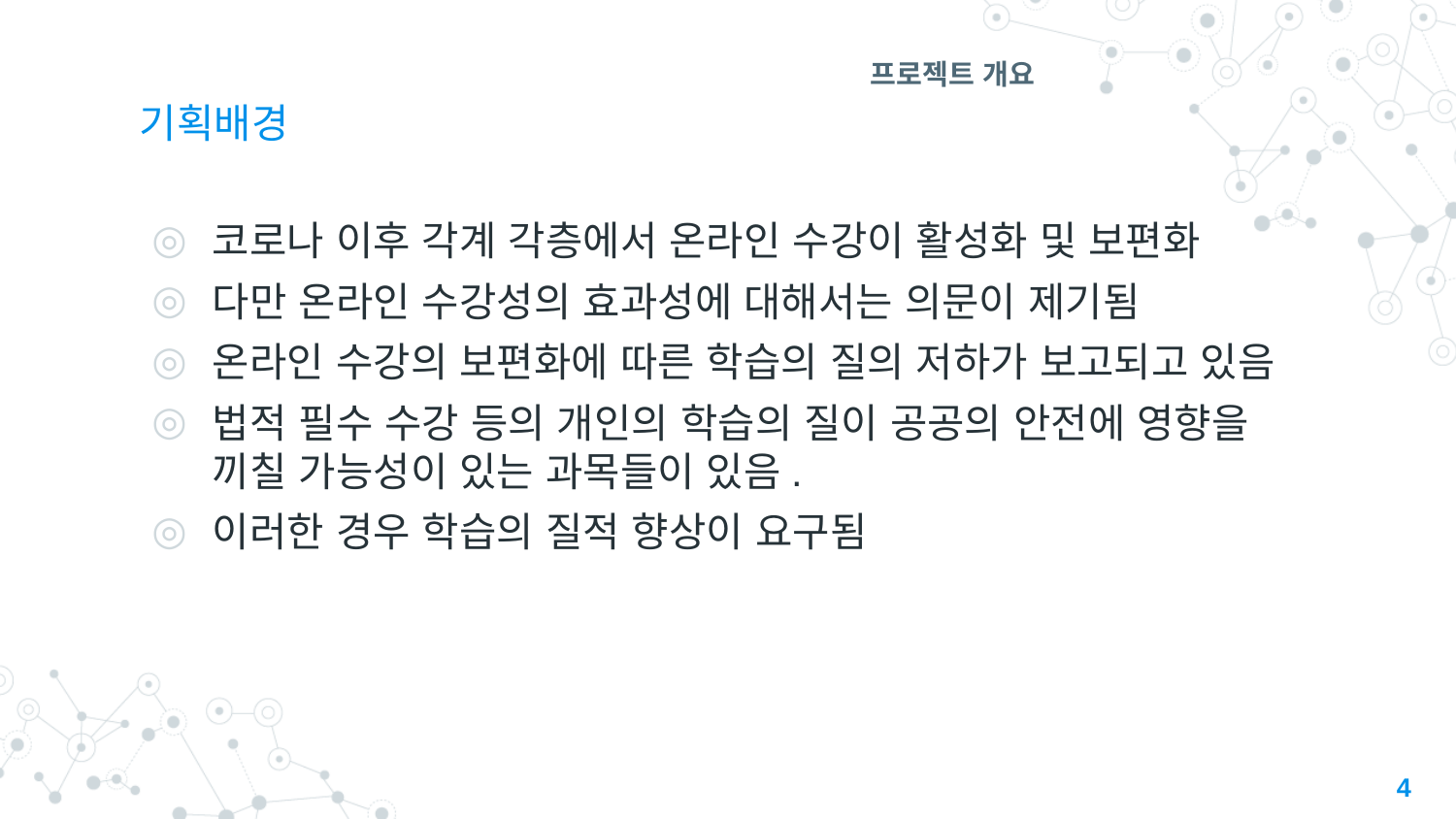

# 기획배경
프로젝트 개요
코로나 이후 각계 각층에서 온라인 수강이 활성화 및 보편화
다만 온라인 수강성의 효과성에 대해서는 의문이 제기됨
온라인 수강의 보편화에 따른 학습의 질의 저하가 보고되고 있음
법적 필수 수강 등의 개인의 학습의 질이 공공의 안전에 영향을 끼칠 가능성이 있는 과목들이 있음.
이러한 경우 학습의 질적 향상이 요구됨

4